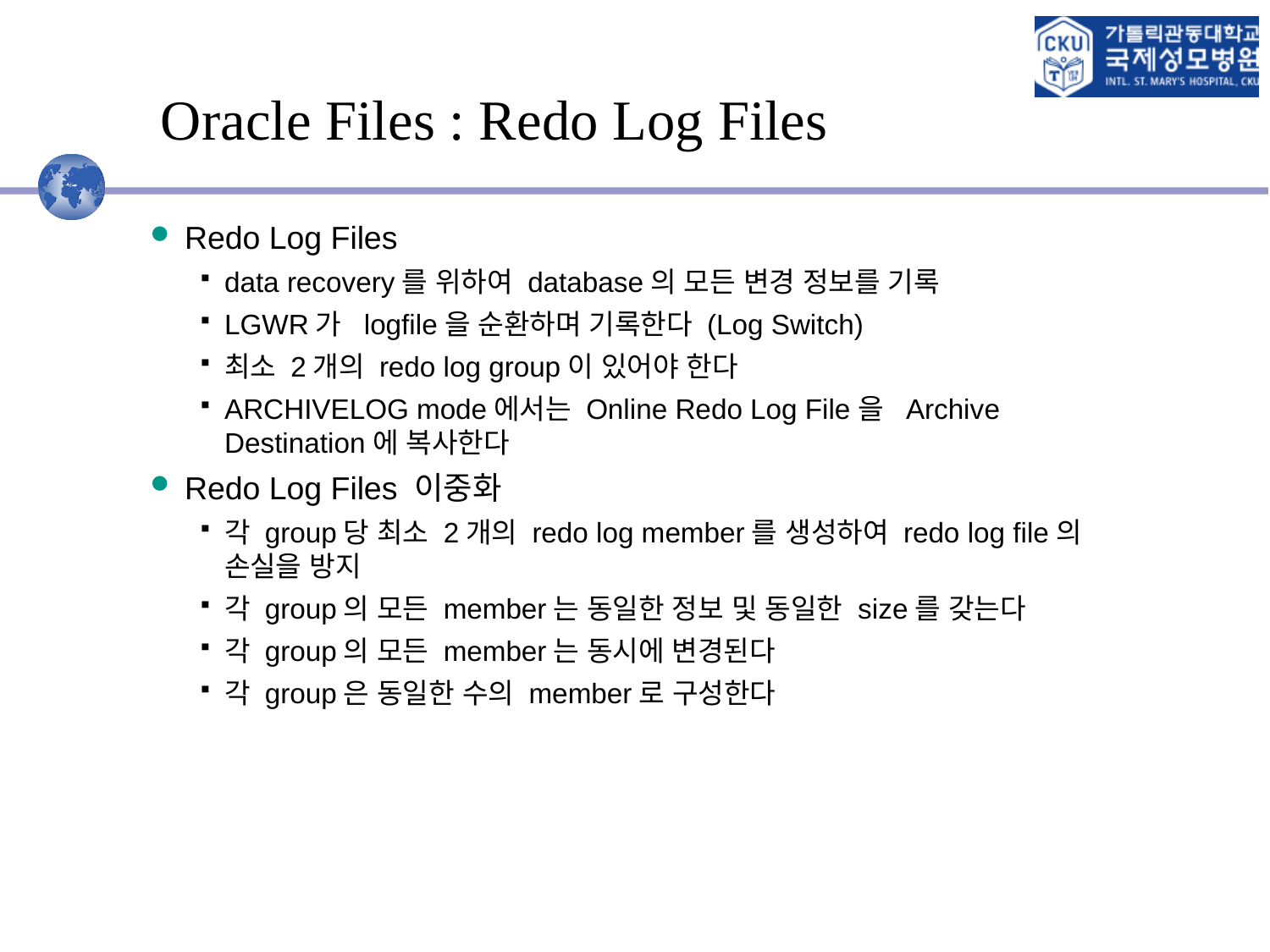

# Oracle Files : Redo Log Files
 Redo Log Files
data recovery를 위하여 database의 모든 변경 정보를 기록
LGWR가  logfile을 순환하며 기록한다 (Log Switch)
최소 2개의 redo log group이 있어야 한다
ARCHIVELOG mode에서는 Online Redo Log File을  Archive Destination에 복사한다
 Redo Log Files 이중화
각 group당 최소 2개의 redo log member를 생성하여 redo log file의 손실을 방지
각 group의 모든 member는 동일한 정보 및 동일한 size를 갖는다
각 group의 모든 member는 동시에 변경된다
각 group은 동일한 수의 member로 구성한다